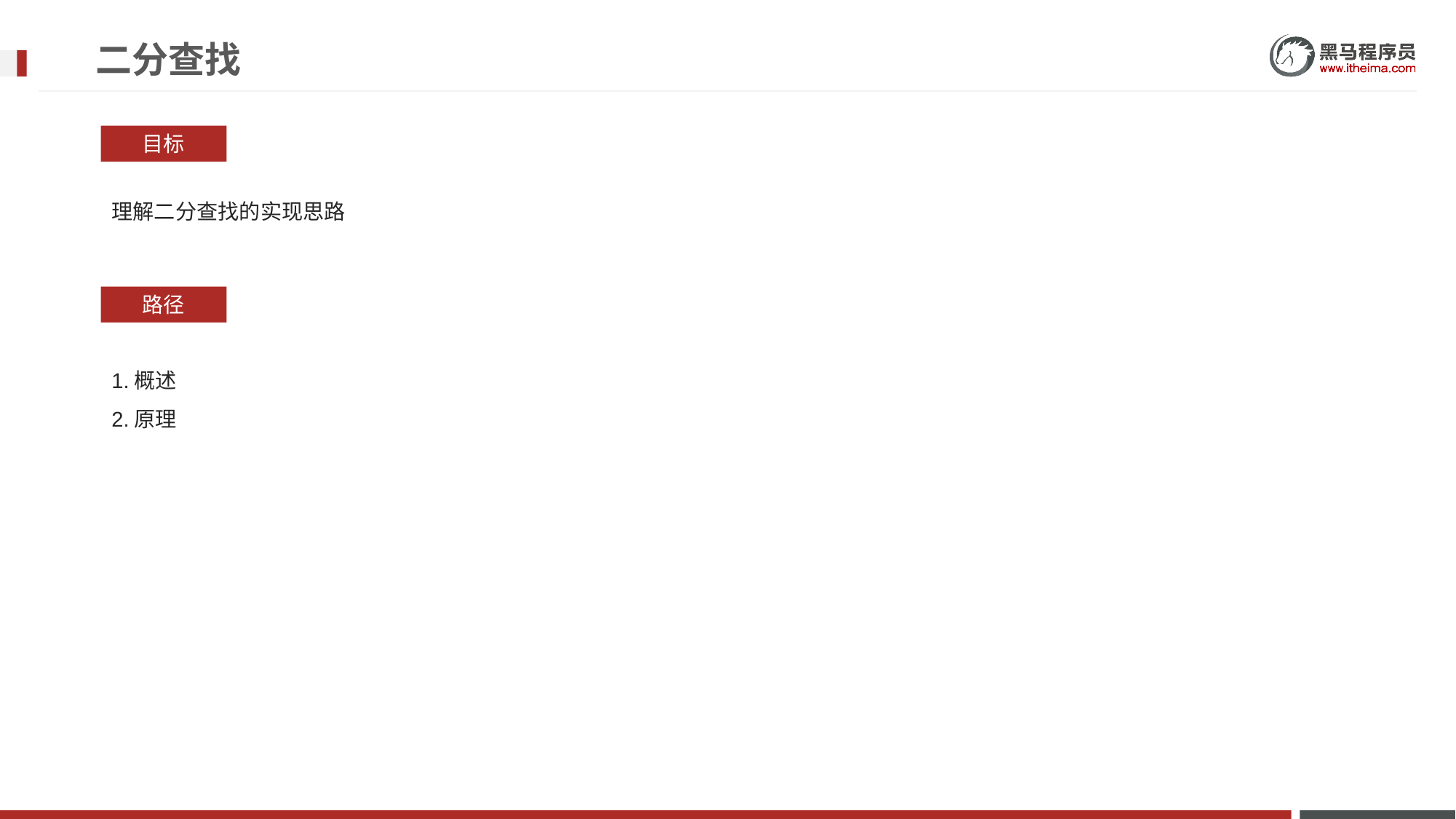

# 二分查找
目标
理解二分查找的实现思路
路径
1.概述
2.原理